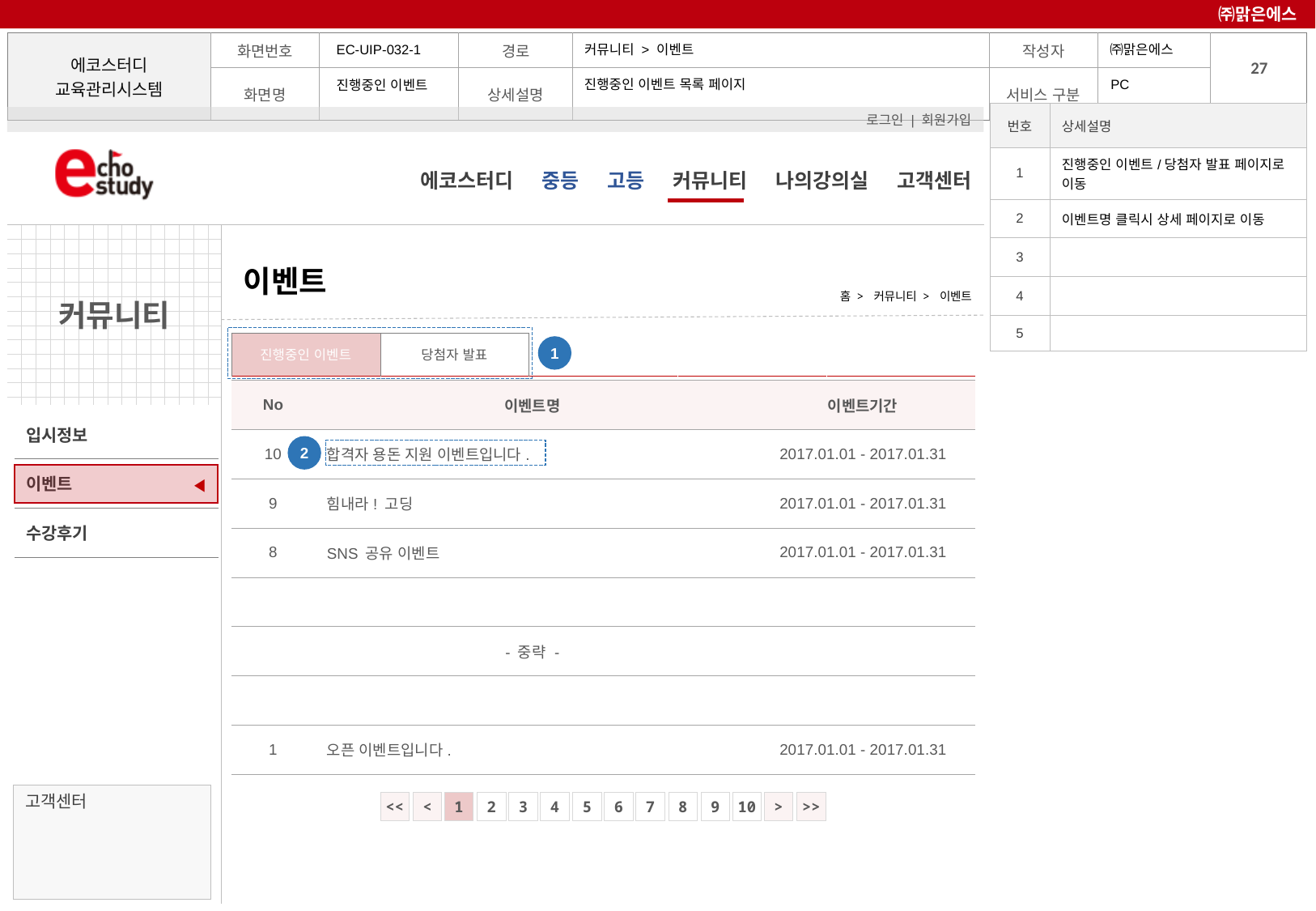

㈜맑은에스
커뮤니티 > 이벤트
EC-UIP-032-1
PC
진행중인 이벤트 목록 페이지
진행중인 이벤트
| 번호 | 상세설명 |
| --- | --- |
| 1 | 진행중인 이벤트/당첨자 발표 페이지로 이동 |
| 2 | 이벤트명 클릭시 상세 페이지로 이동 |
| 3 |  |
| 4 |  |
| 5 |  |
# 이벤트
홈 > 커뮤니티 > 이벤트

| 진행중인 이벤트 | 당첨자 발표 |  |  |  |
| --- | --- | --- | --- | --- |
1
| No | 이벤트명 | 이벤트기간 |
| --- | --- | --- |
| 10 | 합격자 용돈 지원 이벤트입니다. | 2017.01.01 - 2017.01.31 |
| 9 | 힘내라! 고딩 | 2017.01.01 - 2017.01.31 |
| 8 | SNS 공유 이벤트 | 2017.01.01 - 2017.01.31 |
|  |  |  |
|  | - 중략 - |  |
|  |  |  |
| 1 | 오픈 이벤트입니다. | 2017.01.01 - 2017.01.31 |
2

◀
<<
<
1
2
3
4
5
6
7
8
9
10
>
>>